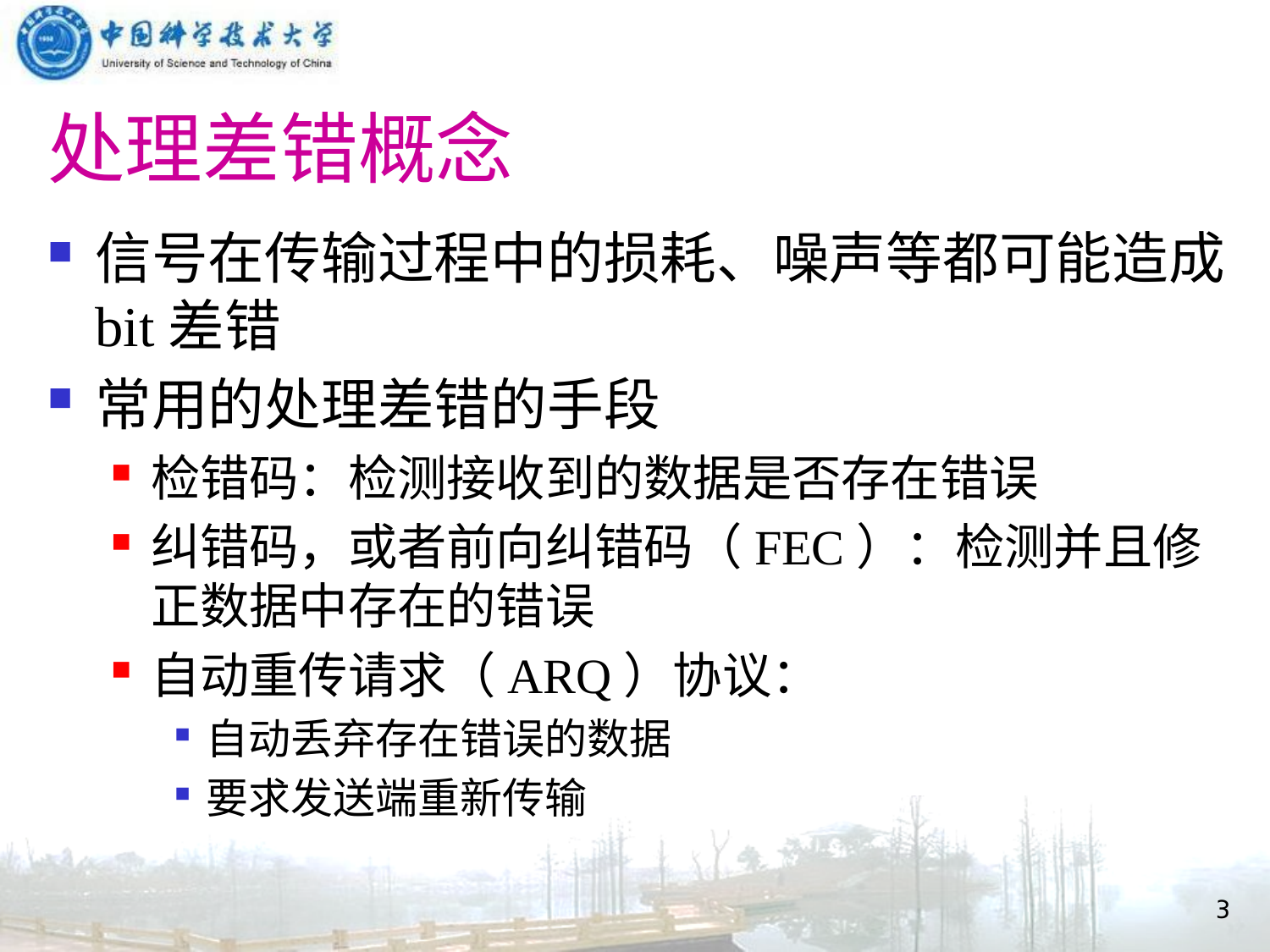

# 处理差错概念
信号在传输过程中的损耗、噪声等都可能造成bit差错
常用的处理差错的手段
检错码：检测接收到的数据是否存在错误
纠错码，或者前向纠错码（FEC）：检测并且修正数据中存在的错误
自动重传请求（ARQ）协议：
自动丢弃存在错误的数据
要求发送端重新传输
3